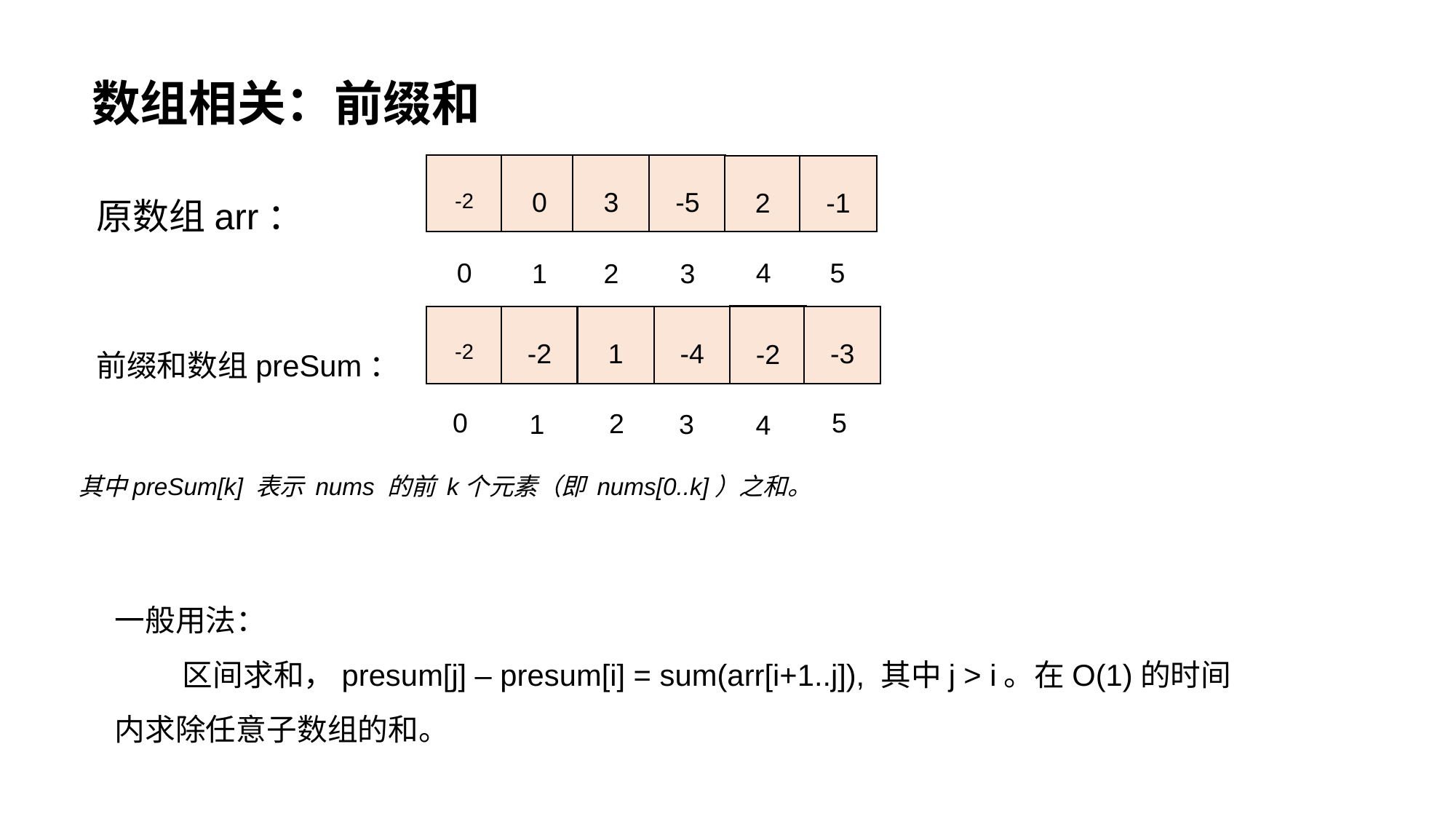

数组相关：前缀和
-2
0
3
-5
2
-1
0
4
5
3
1
2
原数组arr：
-2
-2
1
-4
-2
-3
0
5
2
1
3
4
前缀和数组preSum：
其中preSum[k] 表示 nums 的前 k个元素（即 nums[0..k]）之和。
一般用法：
         区间求和，presum[j] – presum[i] = sum(arr[i+1..j]), 其中j > i。在O(1)的时间内求除任意子数组的和。